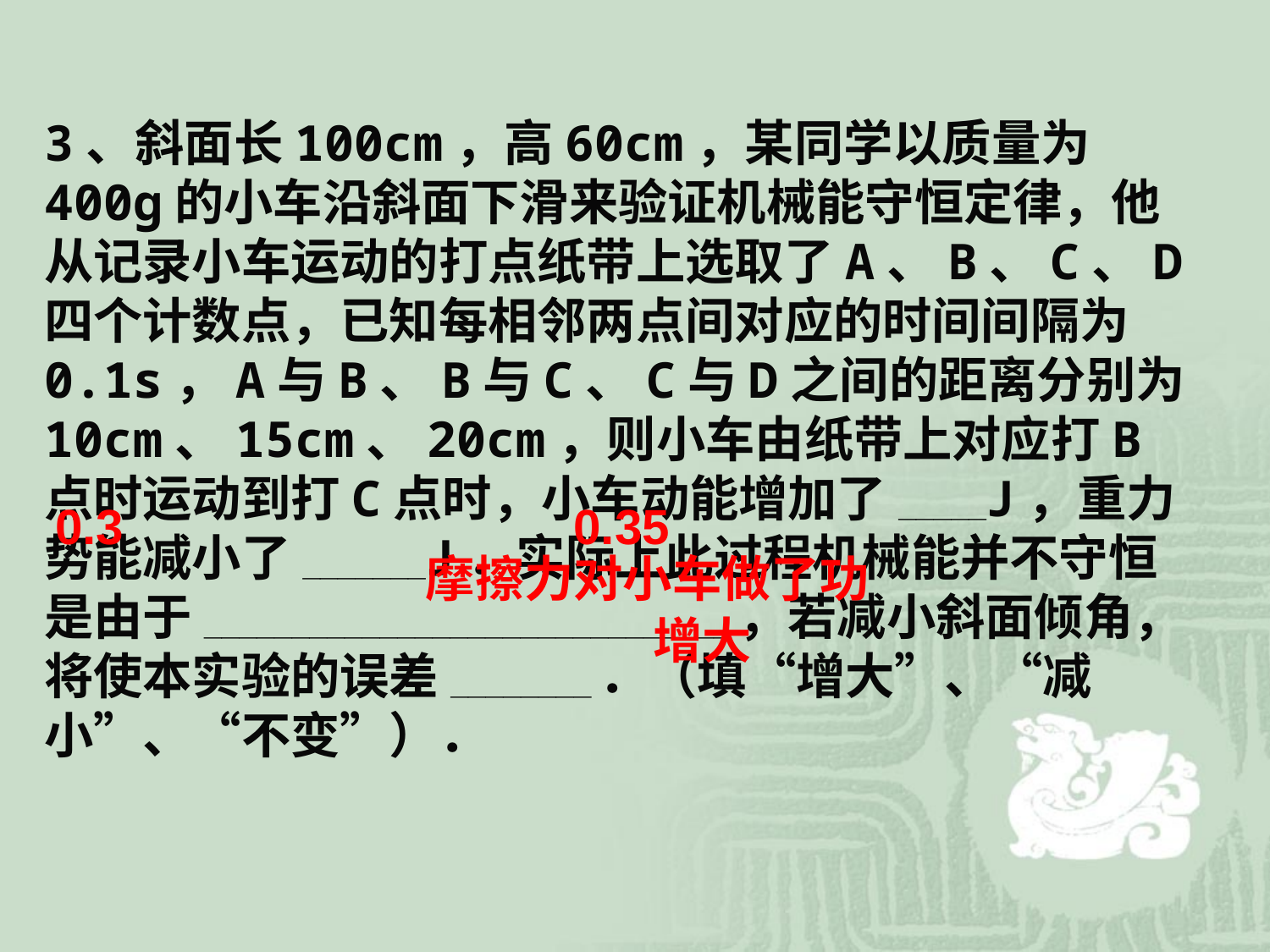

3、斜面长100cm，高60cm，某同学以质量为400g的小车沿斜面下滑来验证机械能守恒定律，他从记录小车运动的打点纸带上选取了A、B、C、D四个计数点，已知每相邻两点间对应的时间间隔为0.1s，A与B、B与C、C与D之间的距离分别为10cm、15cm、20cm，则小车由纸带上对应打B点时运动到打C点时，小车动能增加了_____J，重力势能减小了_______J．实际上此过程机械能并不守恒是由于______________________________，若减小斜面倾角，将使本实验的误差________．（填“增大”、“减小”、“不变”）．
0.3
0.35
摩擦力对小车做了功
增大